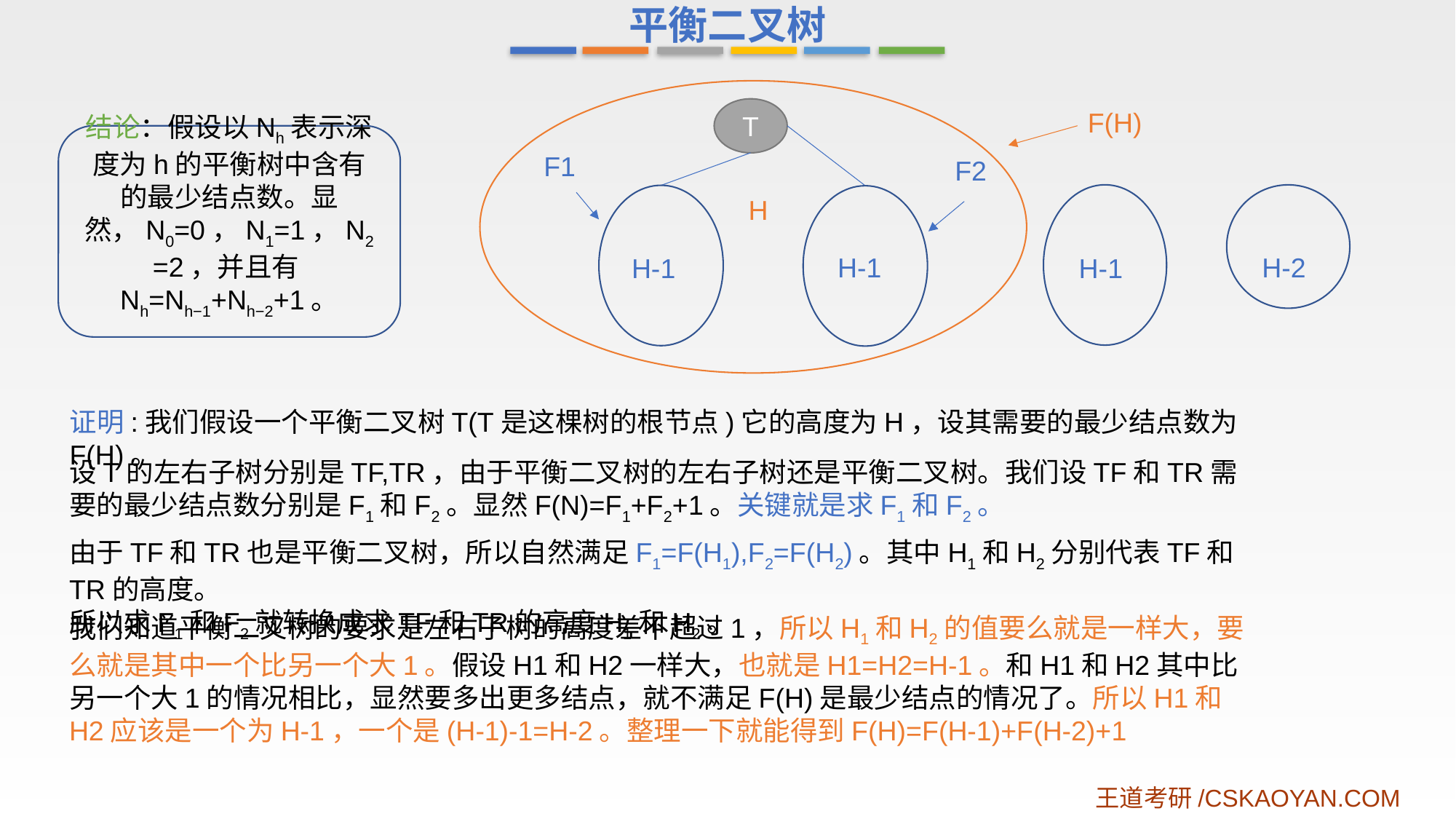

平衡二叉树

T
F(H)
结论：假设以Nh表示深度为h的平衡树中含有的最少结点数。显然，N0=0，N1=1，N2=2，并且有Nh=Nh−1+Nh−2+1。

F1
F2

H
H-2
H-1
H-1
H-1
证明:我们假设一个平衡二叉树T(T是这棵树的根节点)它的高度为H，设其需要的最少结点数为F(H)。
设T的左右子树分别是TF,TR，由于平衡二叉树的左右子树还是平衡二叉树。我们设TF和TR需要的最少结点数分别是F1和F2。显然F(N)=F1+F2+1。关键就是求F1和F2。
由于TF和TR也是平衡二叉树，所以自然满足F1=F(H1),F2=F(H2)。其中H1和H2分别代表TF和TR的高度。
所以求F1和F2就转换成求TF和TR的高度H1和H2。
我们知道平衡二叉树的要求是左右子树的高度差不超过1，所以H1和H2的值要么就是一样大，要么就是其中一个比另一个大1。假设H1和H2一样大，也就是H1=H2=H-1。和H1和H2其中比另一个大1的情况相比，显然要多出更多结点，就不满足F(H)是最少结点的情况了。所以H1和H2应该是一个为H-1，一个是(H-1)-1=H-2。整理一下就能得到F(H)=F(H-1)+F(H-2)+1
王道考研/CSKAOYAN.COM